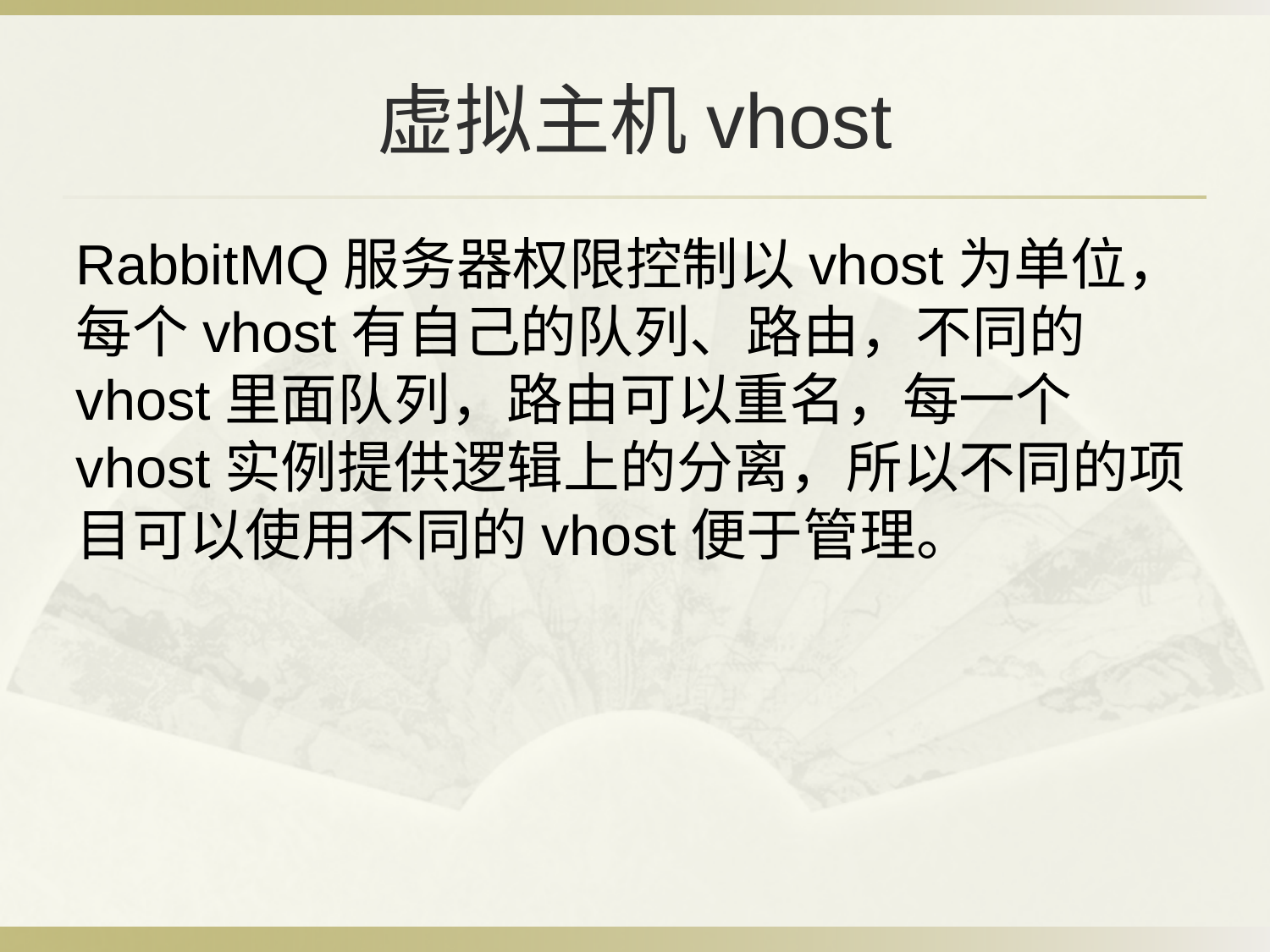

# 虚拟主机vhost
RabbitMQ服务器权限控制以vhost为单位，每个vhost有自己的队列、路由，不同的vhost里面队列，路由可以重名，每一个vhost实例提供逻辑上的分离，所以不同的项目可以使用不同的vhost便于管理。